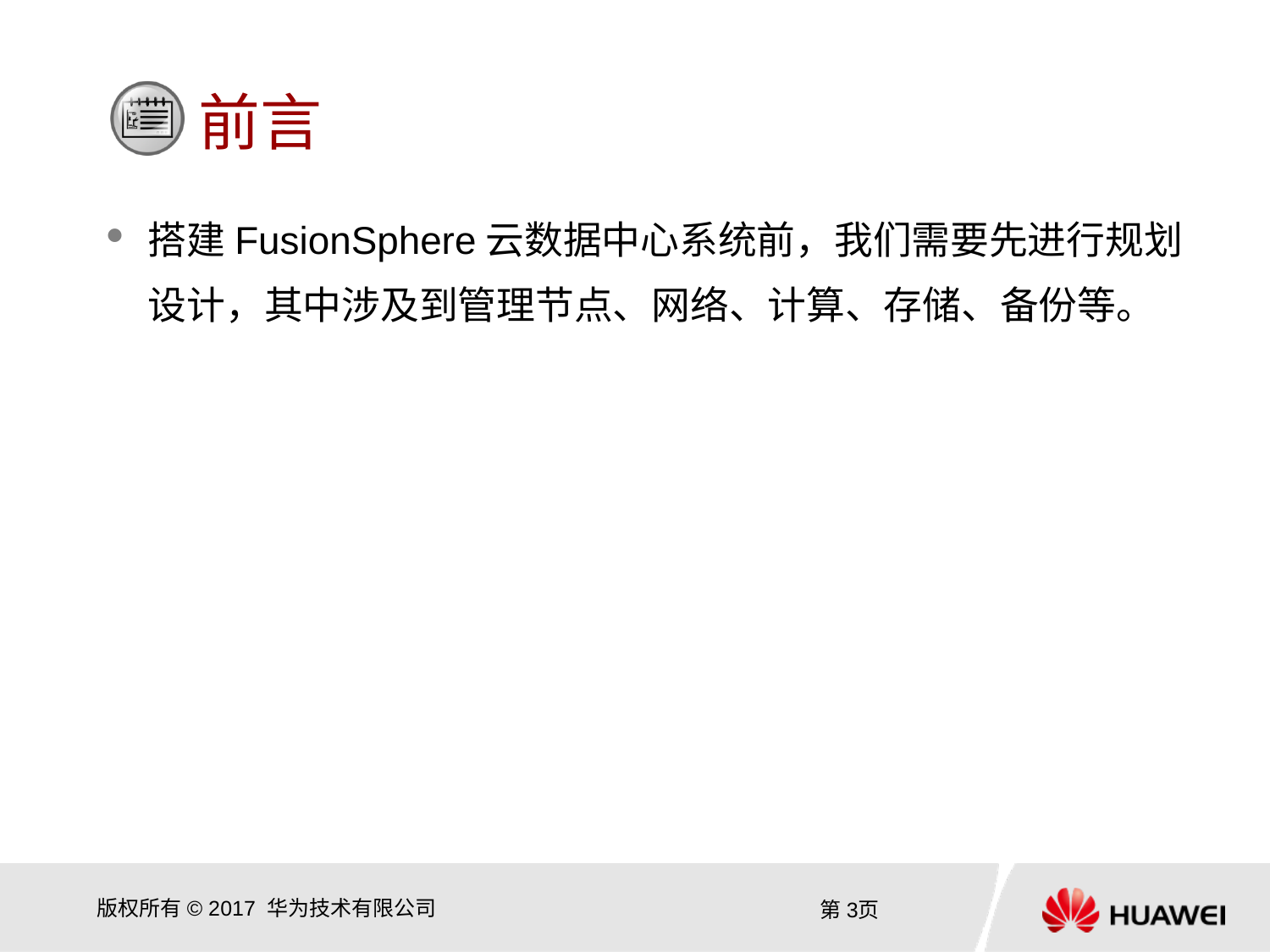

搭建FusionSphere云数据中心系统前，我们需要先进行规划设计，其中涉及到管理节点、网络、计算、存储、备份等。